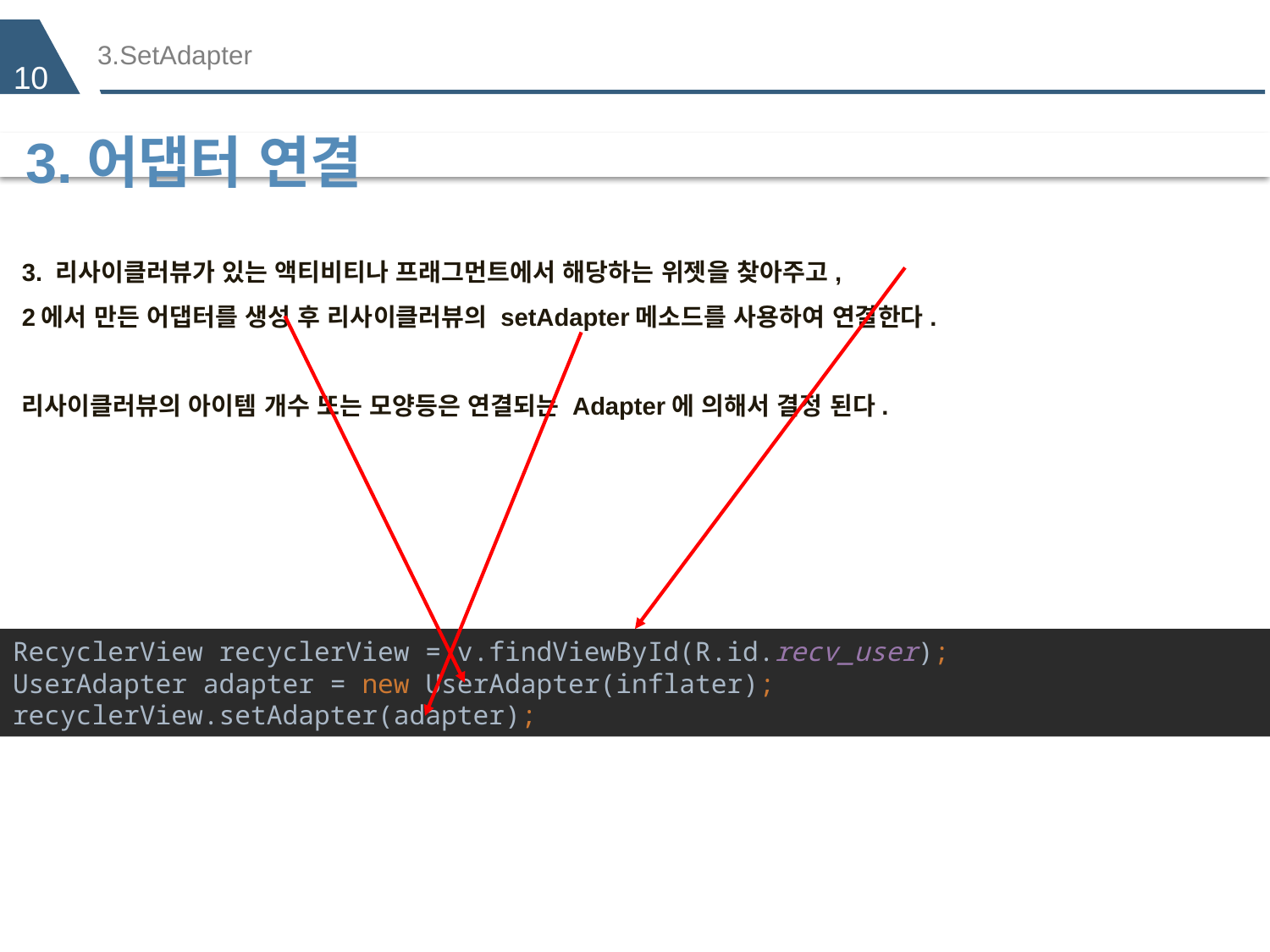

# 3.SetAdapter
10
3.어댑터 연결
3. 리사이클러뷰가 있는 액티비티나 프래그먼트에서 해당하는 위젯을 찾아주고,
2에서 만든 어댑터를 생성 후 리사이클러뷰의 setAdapter메소드를 사용하여 연결한다.

리사이클러뷰의 아이템 개수 또는 모양등은 연결되는 Adapter에 의해서 결정 된다.
RecyclerView recyclerView = v.findViewById(R.id.recv_user);
UserAdapter adapter = new UserAdapter(inflater);
recyclerView.setAdapter(adapter);